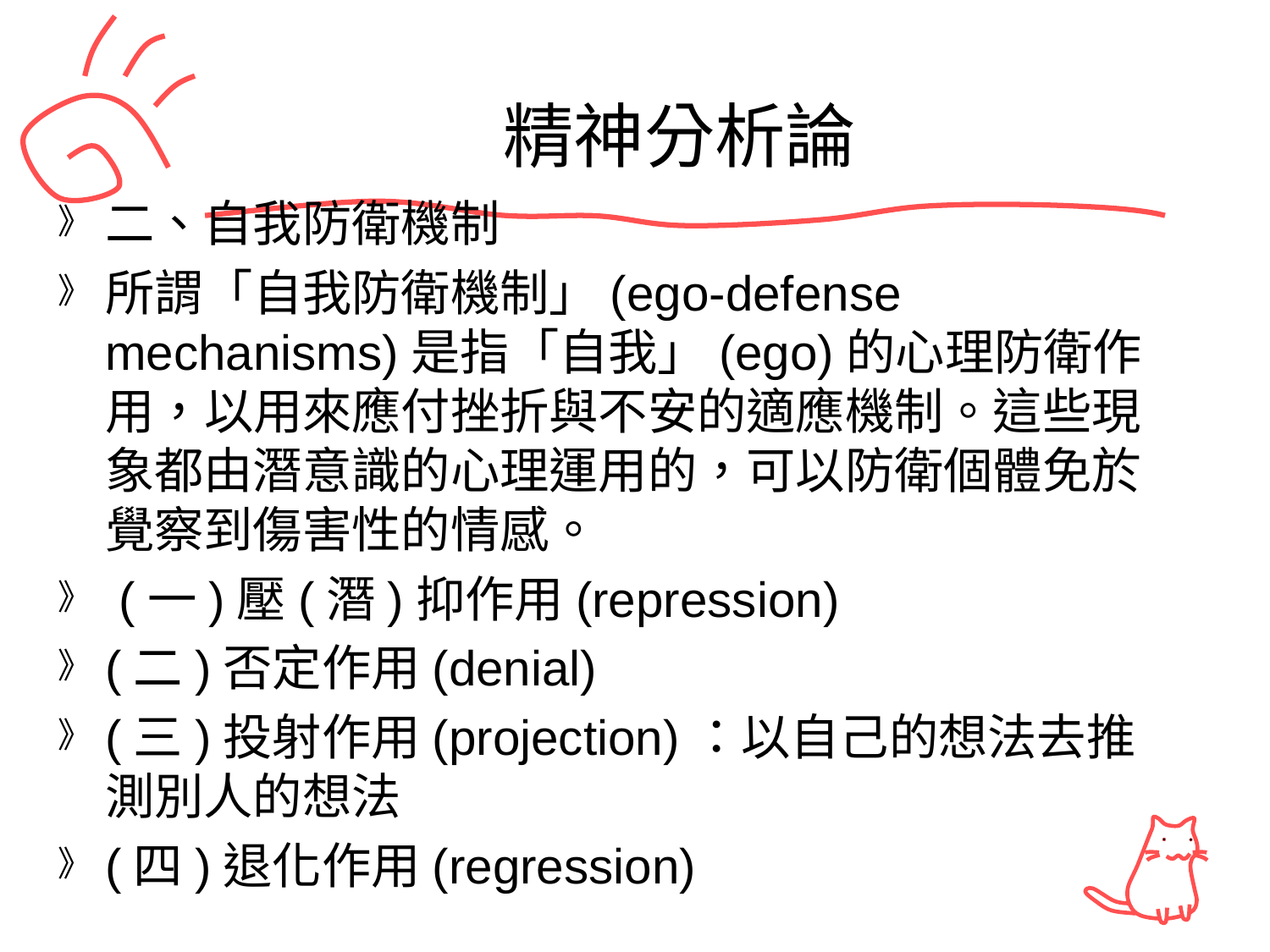

# 精神分析論
二、自我防衛機制
所謂「自我防衛機制」(ego-defense mechanisms)是指「自我」(ego)的心理防衛作用，以用來應付挫折與不安的適應機制。這些現象都由潛意識的心理運用的，可以防衛個體免於覺察到傷害性的情感。
 (一)壓(潛)抑作用(repression)
(二)否定作用(denial)
(三)投射作用(projection)：以自己的想法去推測別人的想法
(四)退化作用(regression)